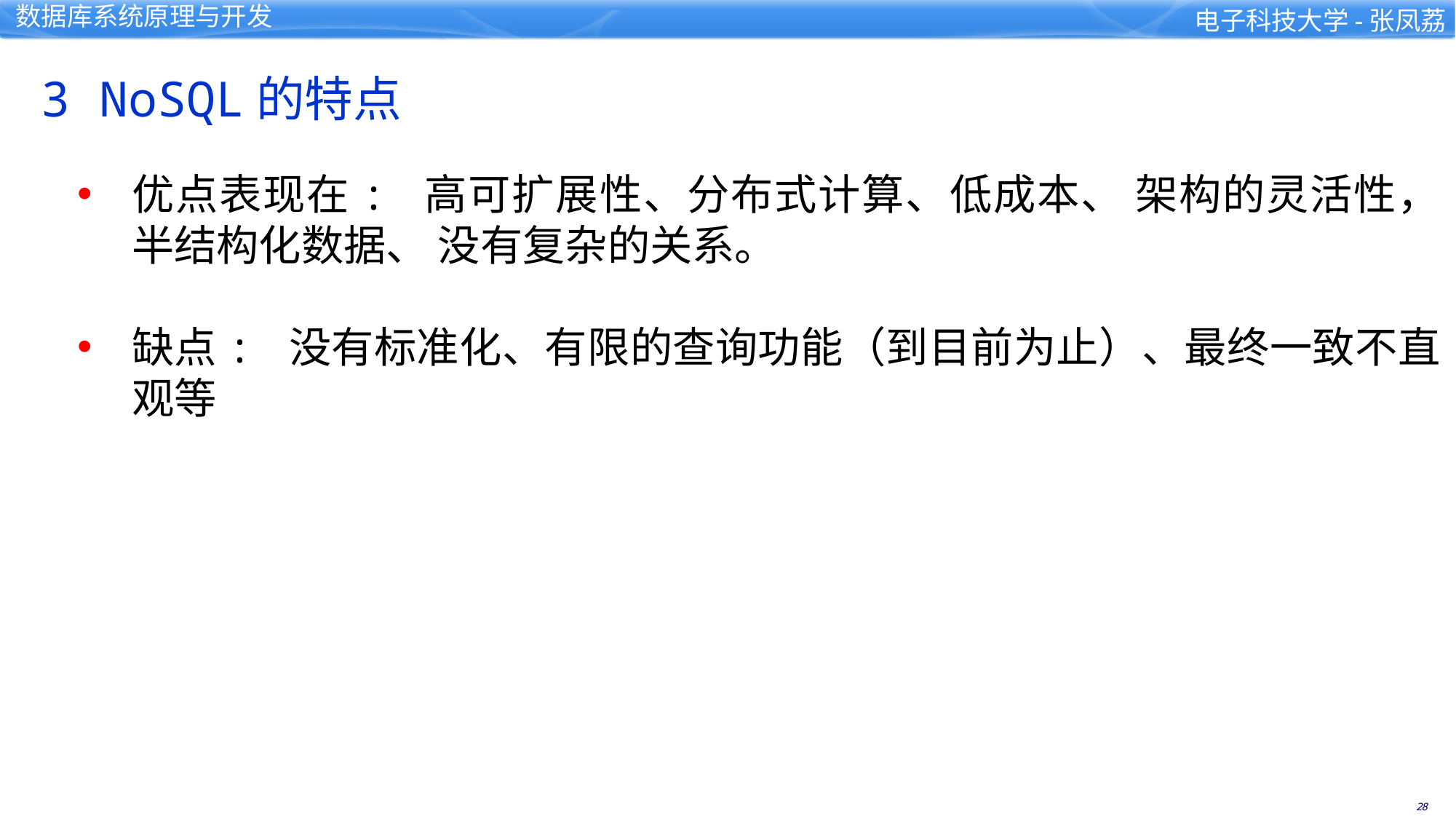

3 NoSQL的特点
优点表现在: 高可扩展性、分布式计算、低成本、 架构的灵活性，半结构化数据、 没有复杂的关系。

缺点: 没有标准化、有限的查询功能（到目前为止）、最终一致不直观等